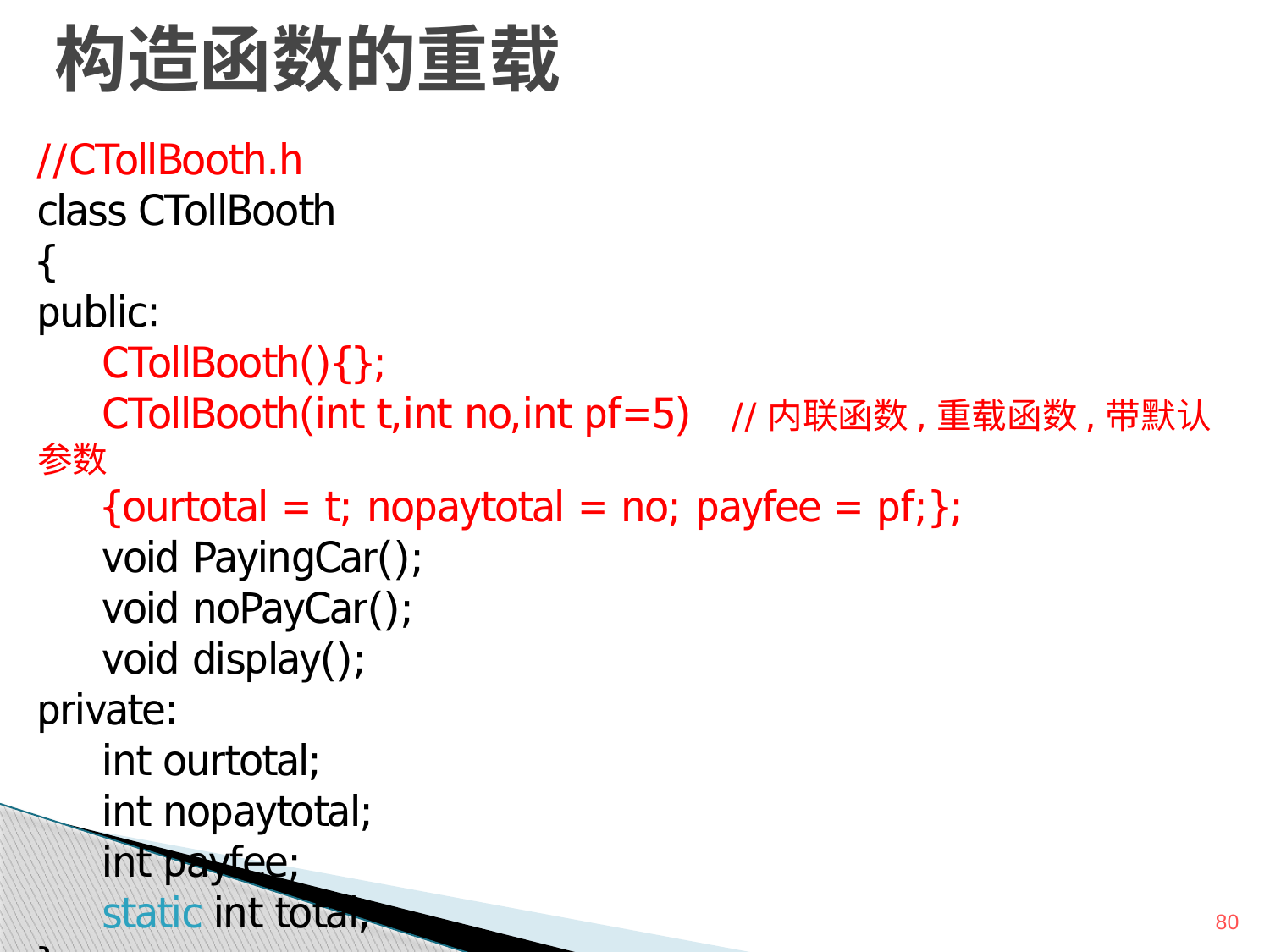

# 构造函数的重载
//CTollBooth.h
class CTollBooth
{
public:
     CTollBooth(){};
     CTollBooth(int t,int no,int pf=5)   //内联函数,重载函数,带默认参数
     {ourtotal = t; nopaytotal = no; payfee = pf;};
     void PayingCar();
     void noPayCar();
     void display();
private:
     int ourtotal;
     int nopaytotal;
     int payfee;
     static int total;
};
80